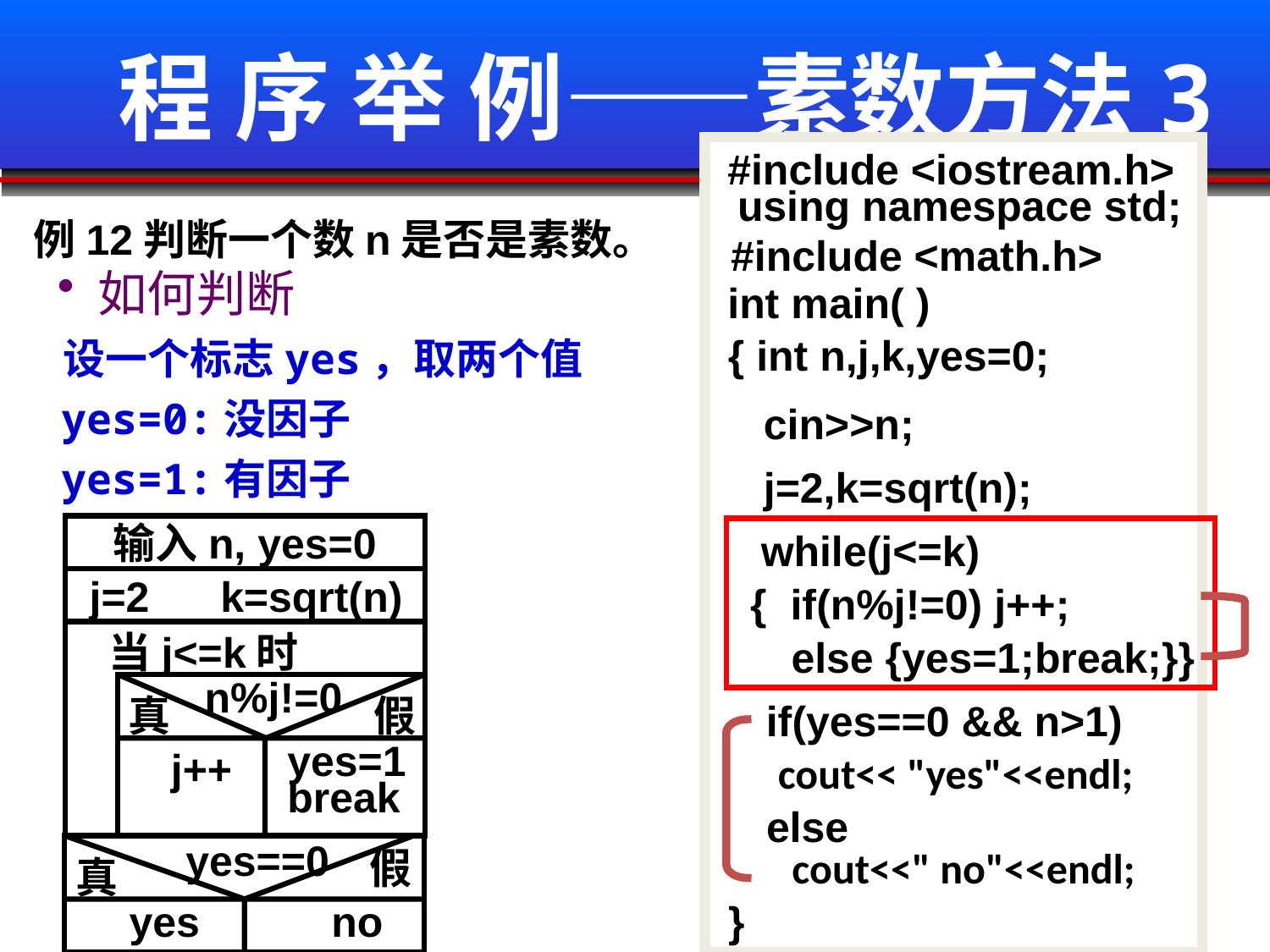

# 程 序 举 例——素数方法3
#include <iostream.h>

using namespace std;
例12判断一个数n是否是素数。
#include <math.h>
 如何判断
int main( )
{ int n,j,k,yes=0;
设一个标志yes，取两个值
yes=0:没因子
   cin>>n;
yes=1:有因子
   j=2,k=sqrt(n);
输入n, yes=0

 while(j<=k)
 j=2      k=sqrt(n)
 {  if(n%j!=0) j++;

当j<=k时

     else {yes=1;break;}}
n%j!=0

真
假
     if(yes==0 && n>1)

j++

     cout<< "yes"<<endl;
yes=1
break
     else
yes==0
cout<<" no"<<endl;

假
真
yes
no
}